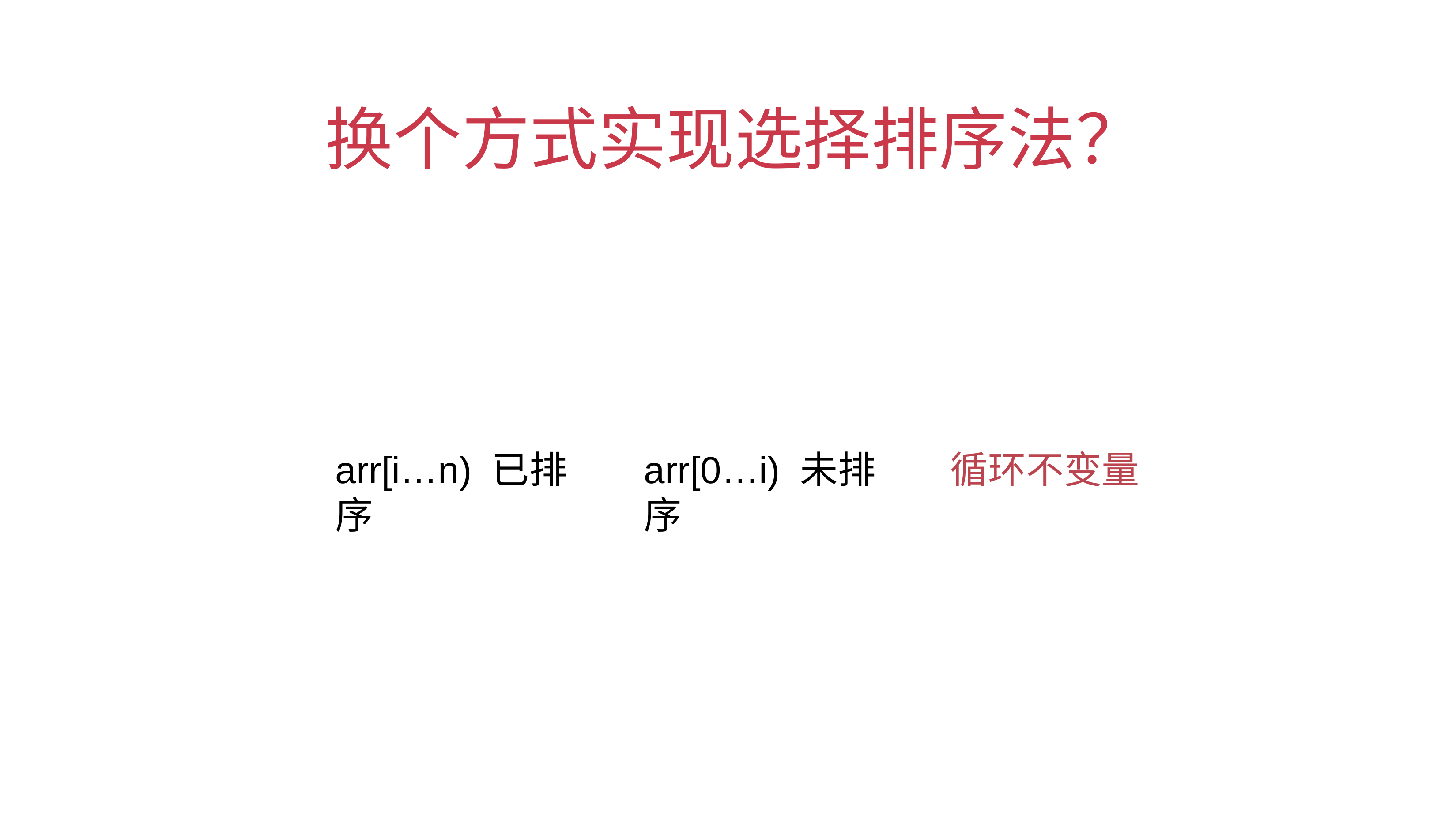

# 换个⽅式实现选择排序法？
arr[i…n) 已排序
arr[0…i) 未排序
循环不变量